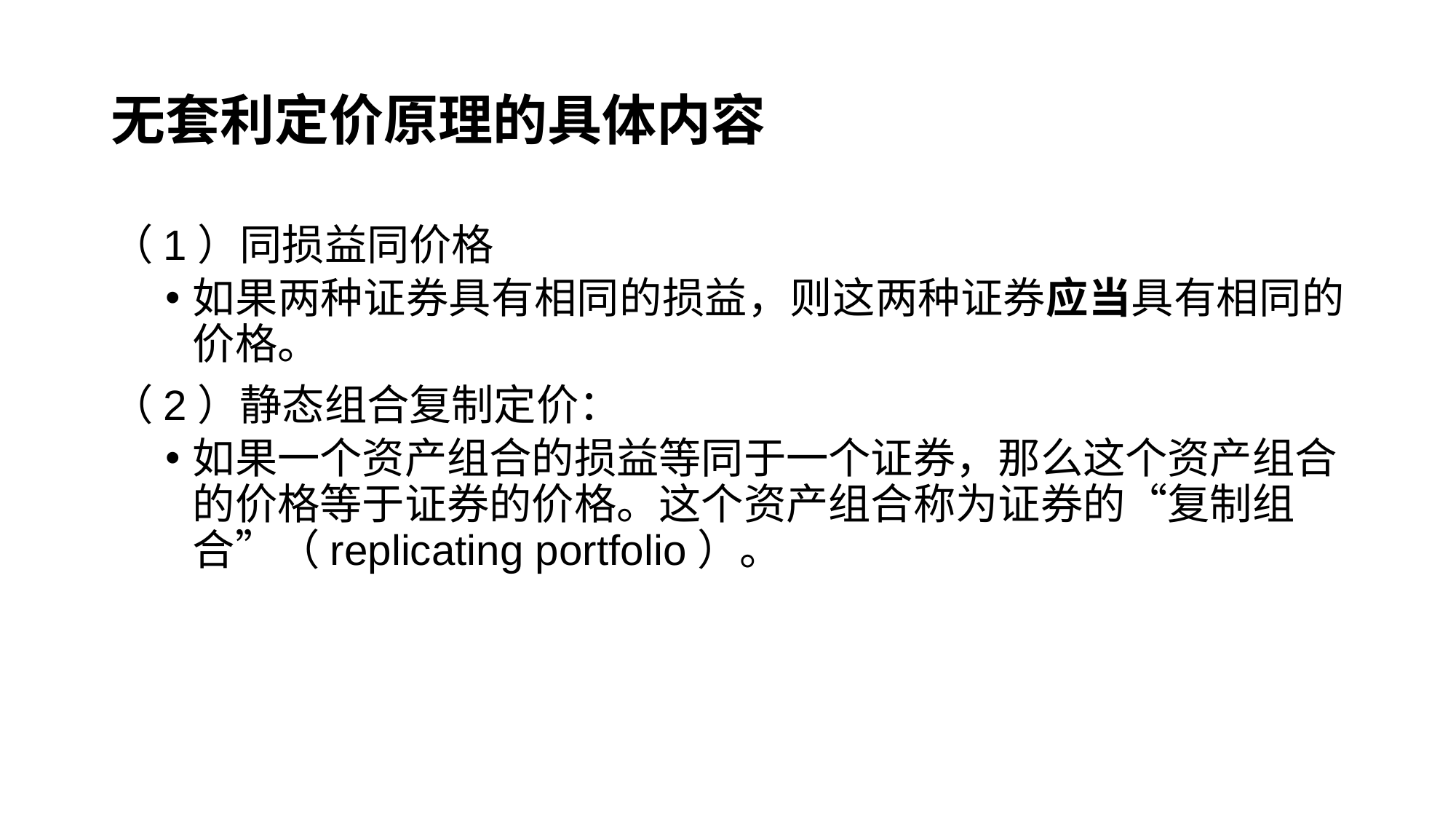

无套利定价原理的具体内容
（1）同损益同价格
如果两种证券具有相同的损益，则这两种证券应当具有相同的价格。
（2）静态组合复制定价：
如果一个资产组合的损益等同于一个证券，那么这个资产组合的价格等于证券的价格。这个资产组合称为证券的“复制组合”（replicating portfolio）。